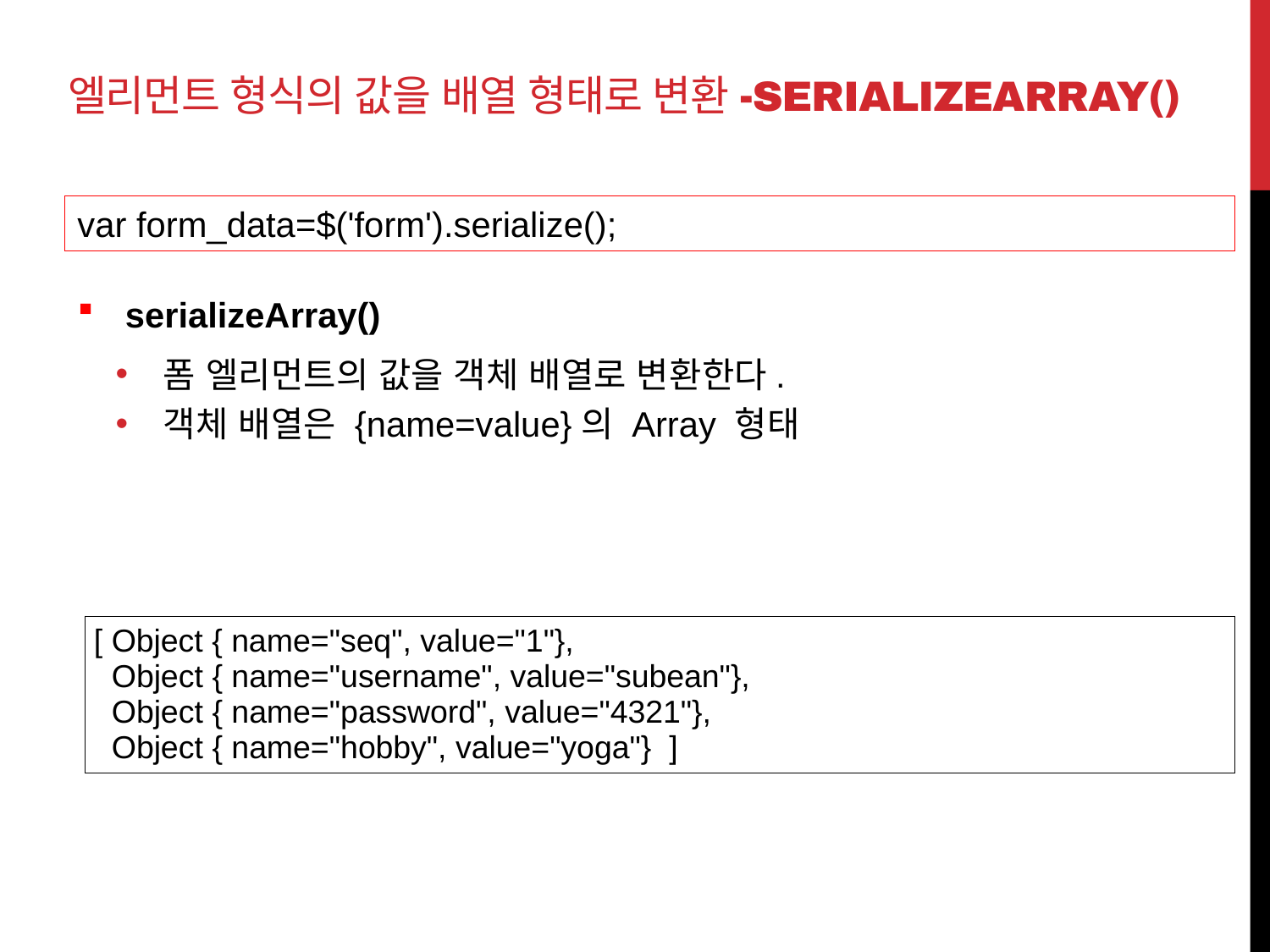

# 엘리먼트 형식의 값을 배열 형태로 변환-serializeArray()
var form_data=$('form').serialize();
serializeArray()
폼 엘리먼트의 값을 객체 배열로 변환한다.
객체 배열은 {name=value}의 Array 형태

| [ Object { name="seq", value="1"}, Object { name="username", value="subean"}, Object { name="password", value="4321"}, Object { name="hobby", value="yoga"} ] |
| --- |